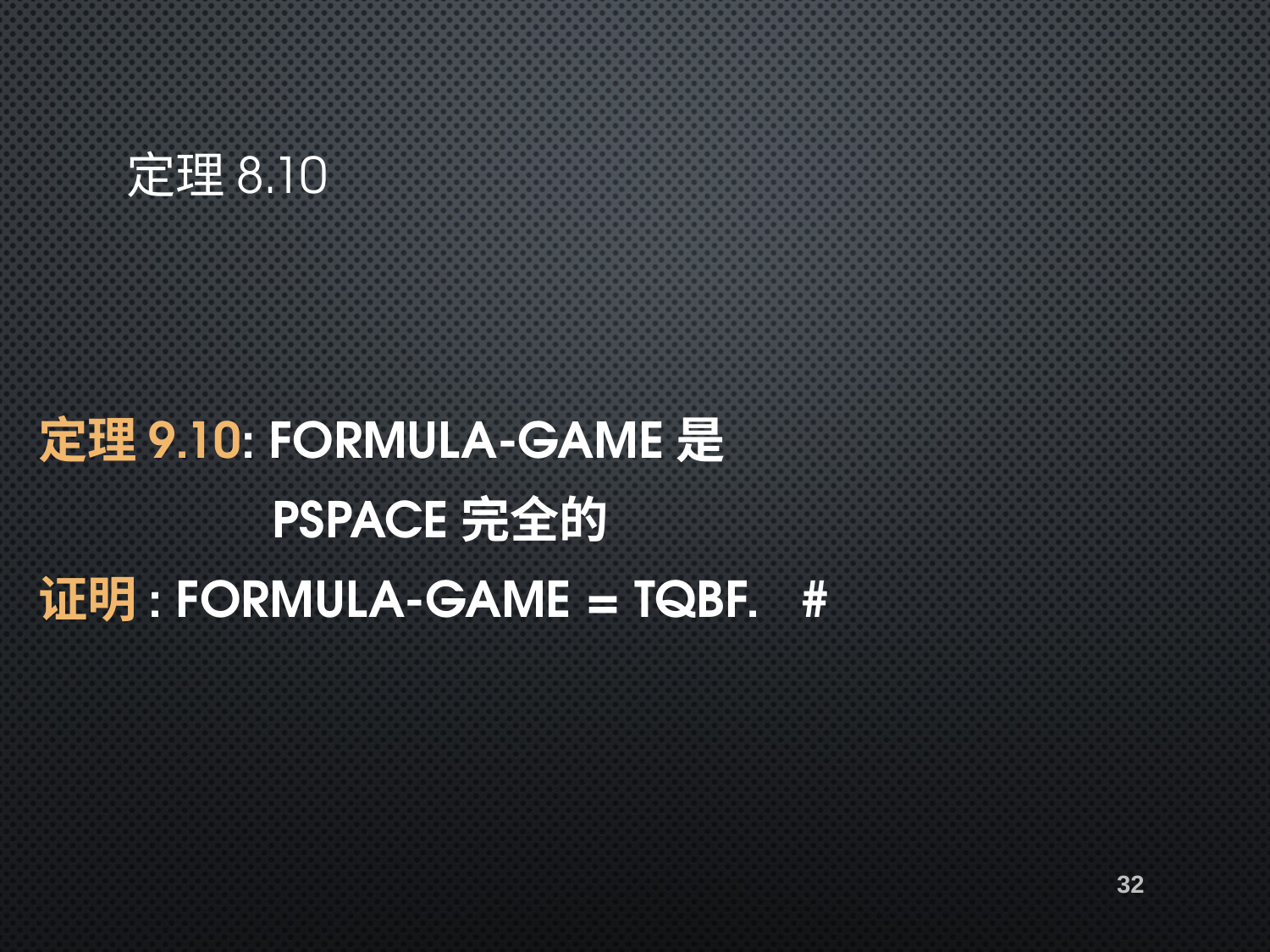

# 定理8.10
定理9.10: FORMULA-GAME是
                 PSPACE完全的
证明: FORMULA-GAME = TQBF.   #
32